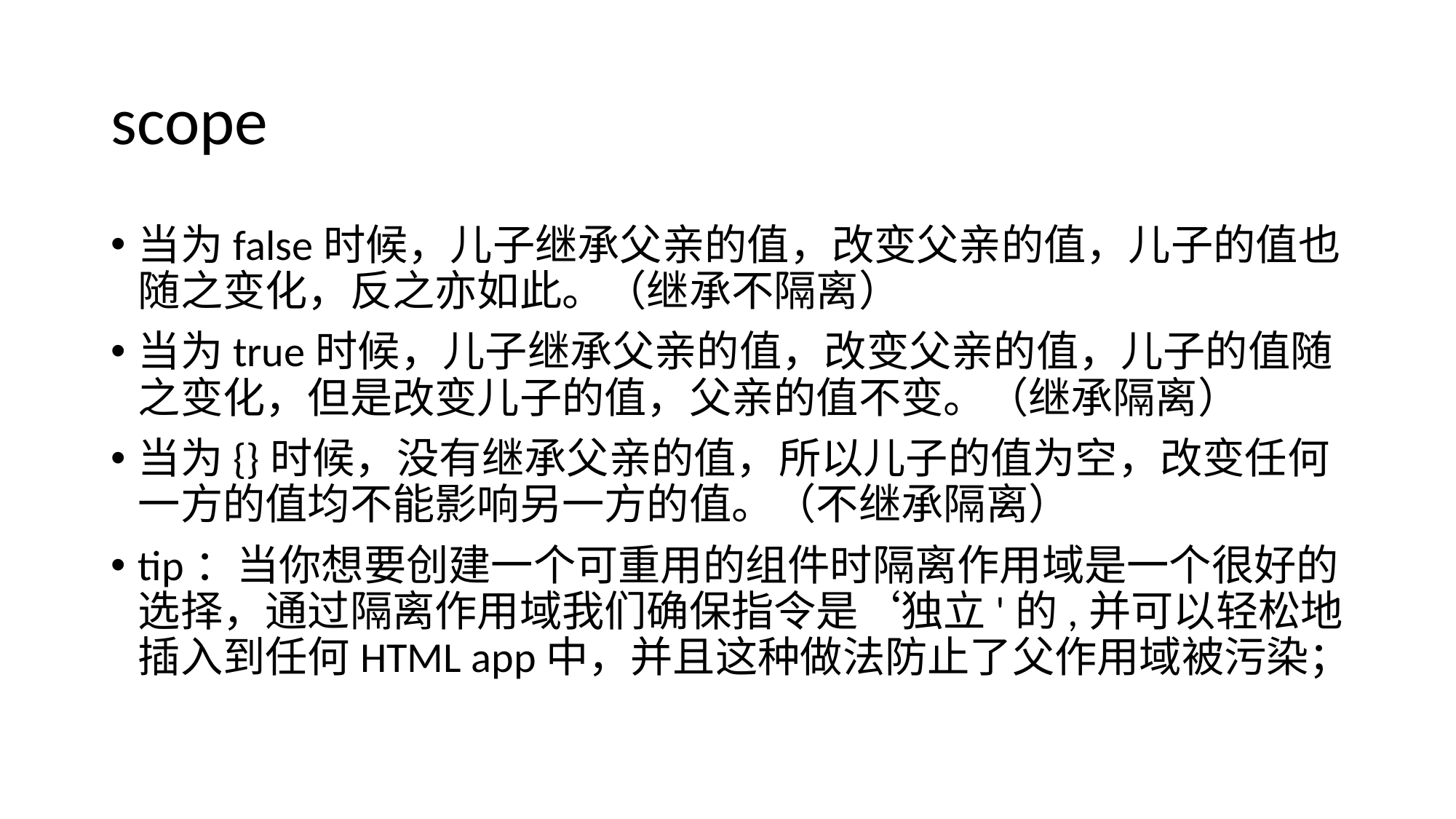

# scope
当为false时候，儿子继承父亲的值，改变父亲的值，儿子的值也随之变化，反之亦如此。（继承不隔离）
当为true时候，儿子继承父亲的值，改变父亲的值，儿子的值随之变化，但是改变儿子的值，父亲的值不变。（继承隔离）
当为{}时候，没有继承父亲的值，所以儿子的值为空，改变任何一方的值均不能影响另一方的值。（不继承隔离）
tip：当你想要创建一个可重用的组件时隔离作用域是一个很好的选择，通过隔离作用域我们确保指令是‘独立'的,并可以轻松地插入到任何HTML app中，并且这种做法防止了父作用域被污染；